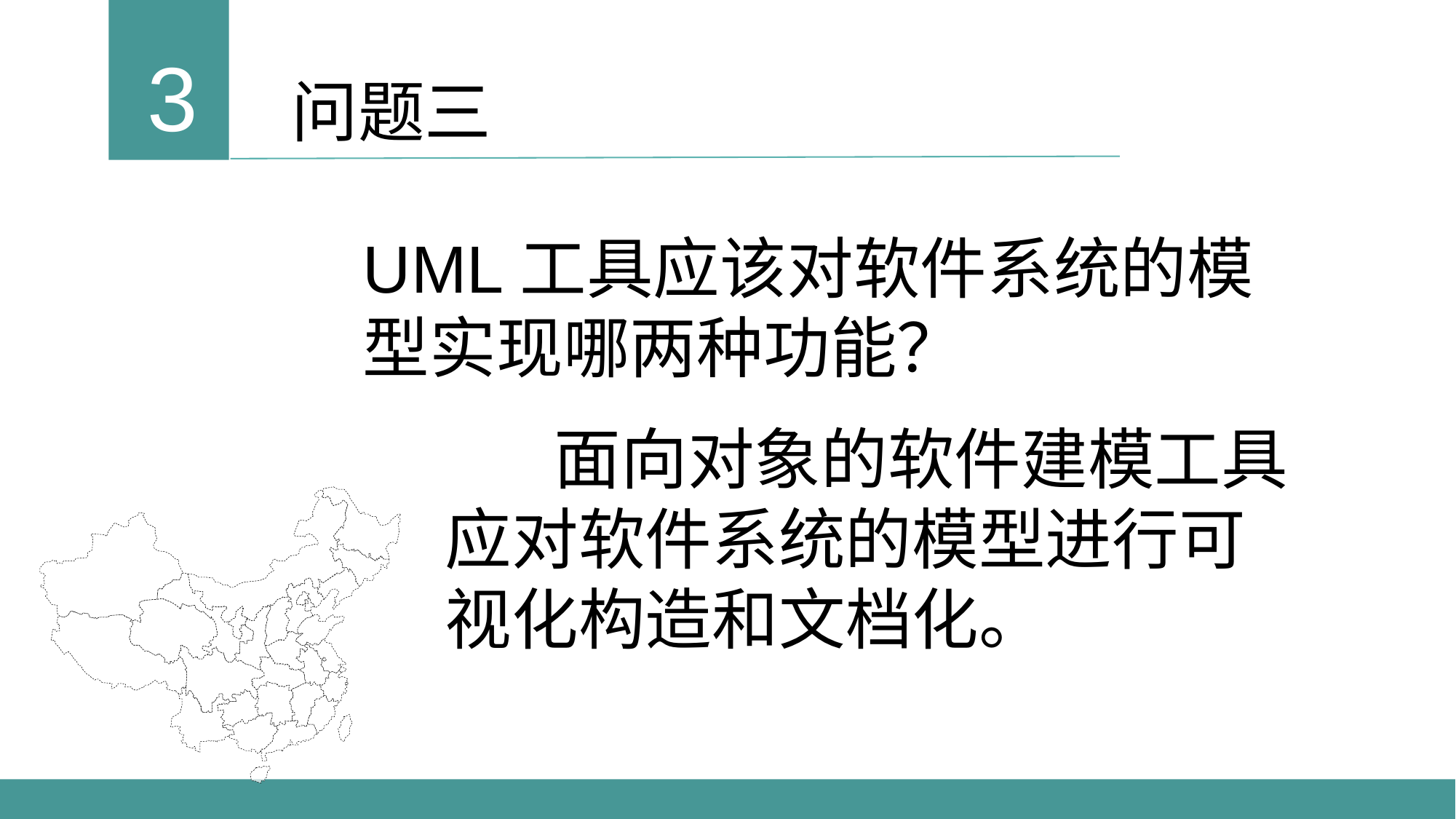

3
问题三

UML工具应该对软件系统的模型实现哪两种功能？
	面向对象的软件建模工具应对软件系统的模型进行可视化构造和文档化。